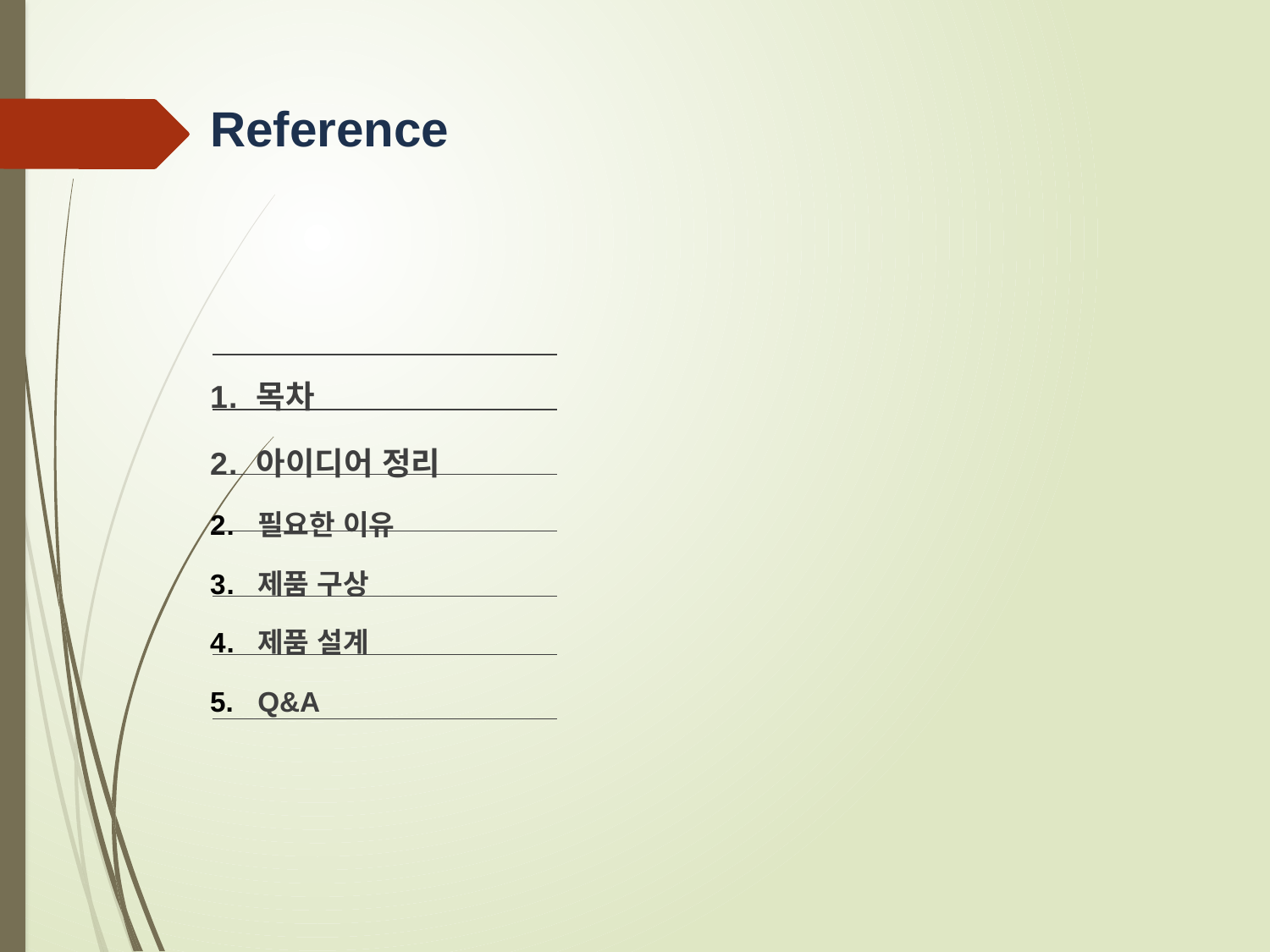

# Reference
목차
아이디어 정리
필요한 이유
제품 구상
제품 설계
Q&A